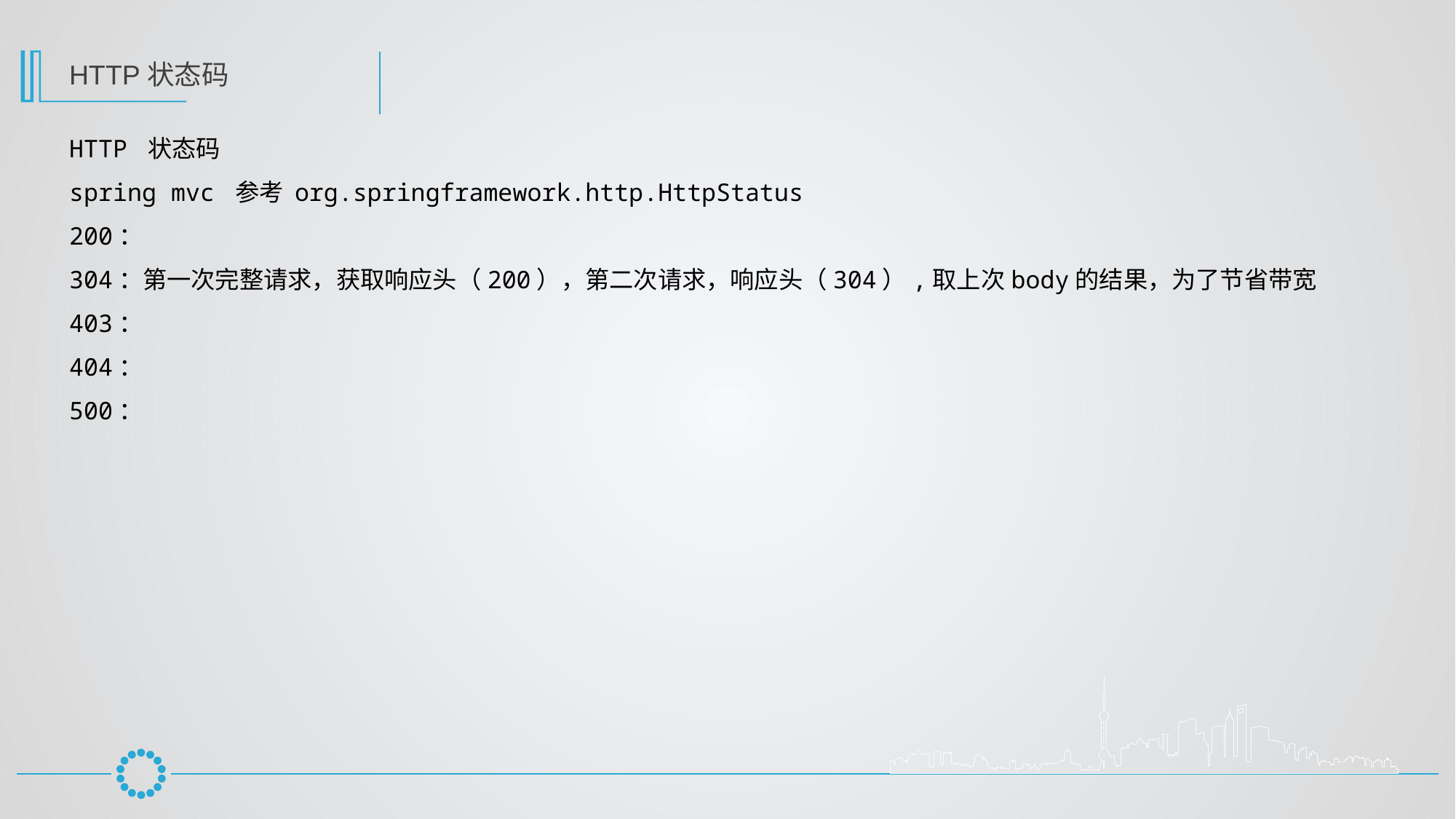

HTTP状态码
HTTP 状态码
spring mvc 参考 org.springframework.http.HttpStatus
200：
304：第一次完整请求，获取响应头（200），第二次请求，响应头（304）,取上次body的结果，为了节省带宽
403：
404：
500：
17